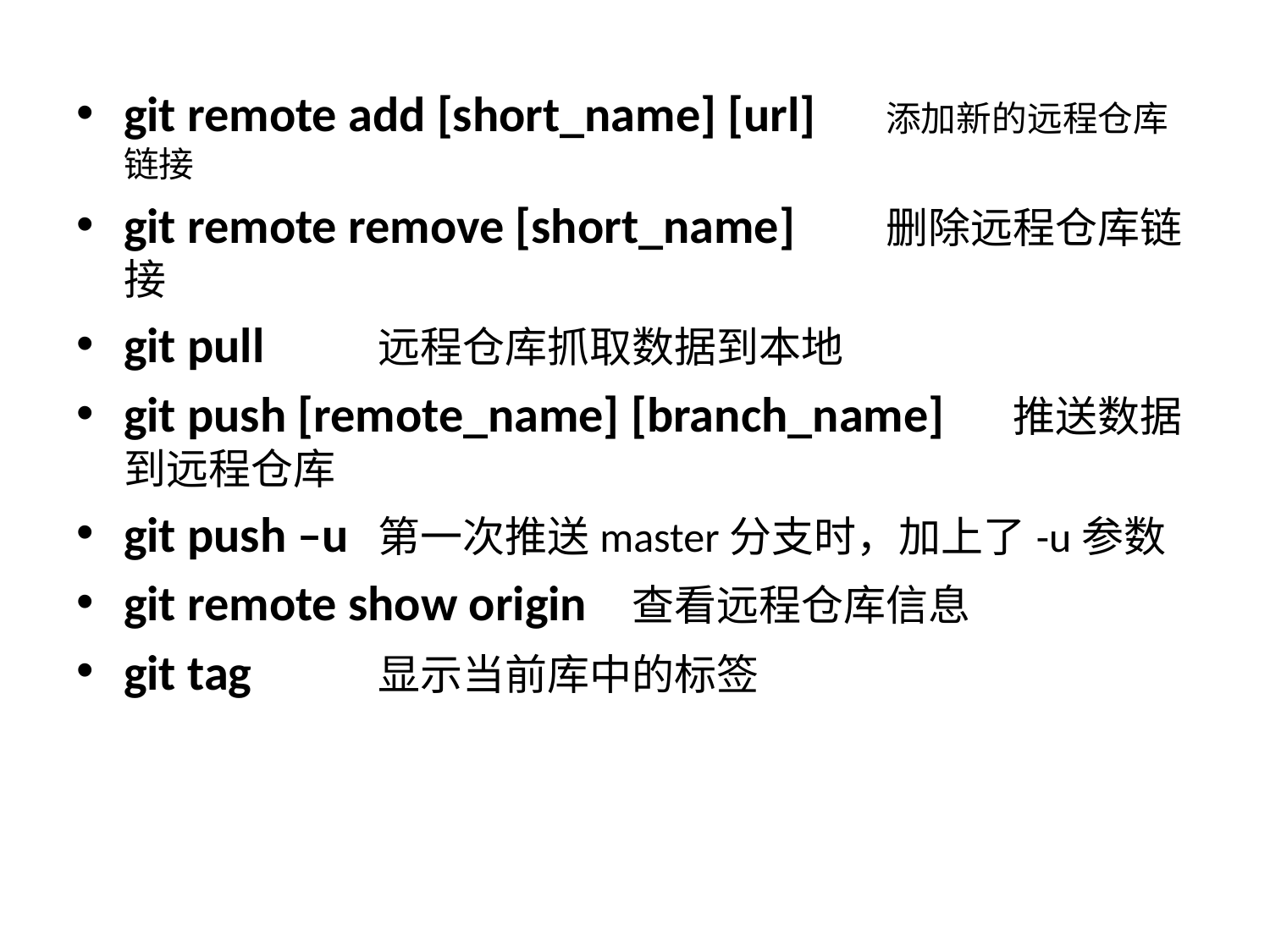

git remote add [short_name] [url]	添加新的远程仓库链接
git remote remove [short_name] 	删除远程仓库链接
git pull 	远程仓库抓取数据到本地
git push [remote_name] [branch_name] 	推送数据到远程仓库
git push –u	第一次推送master分支时，加上了-u参数
git remote show origin 	查看远程仓库信息
git tag	显示当前库中的标签